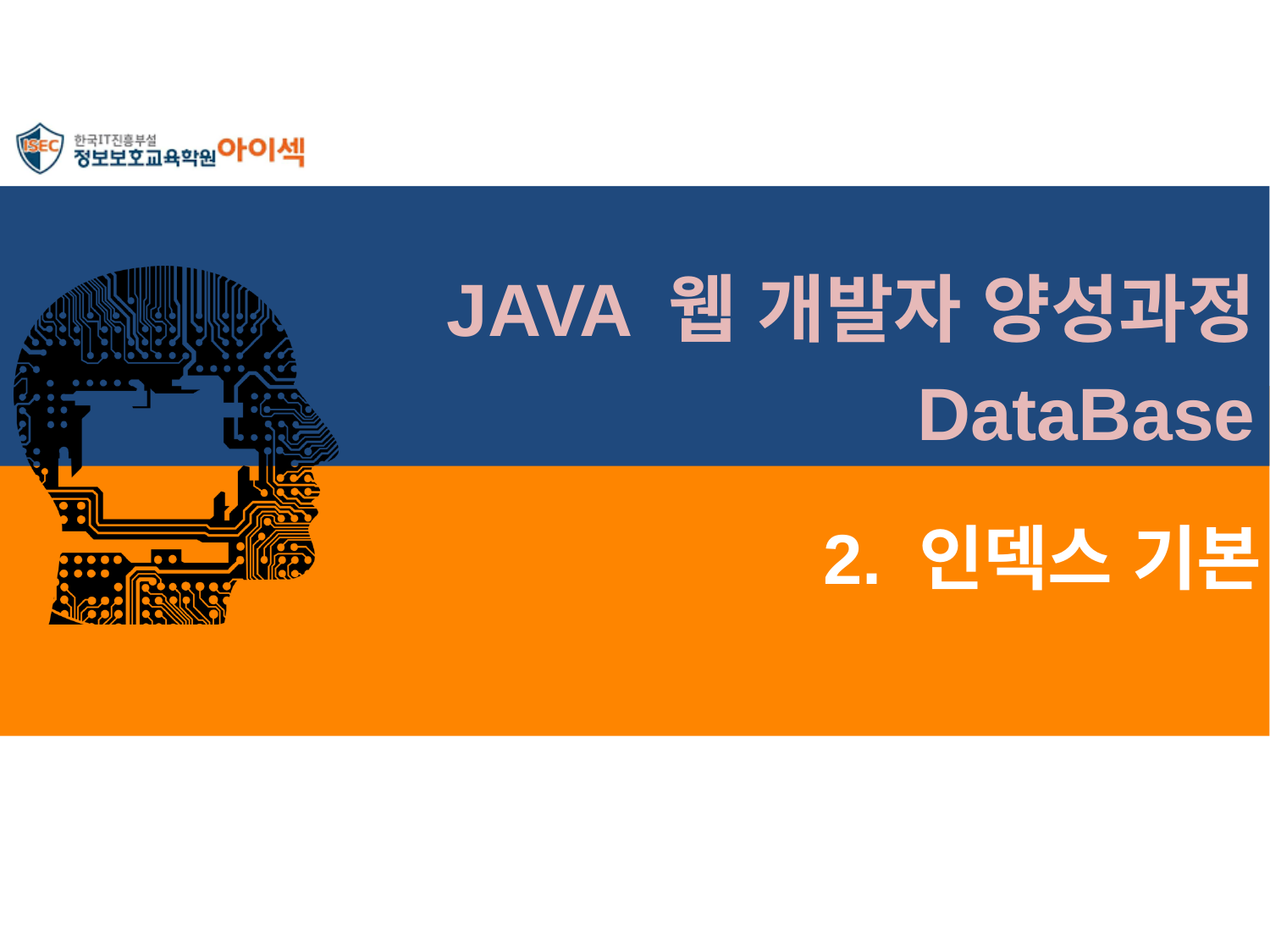

JAVA 웹 개발자 양성과정
DataBase
# 2. 인덱스 기본